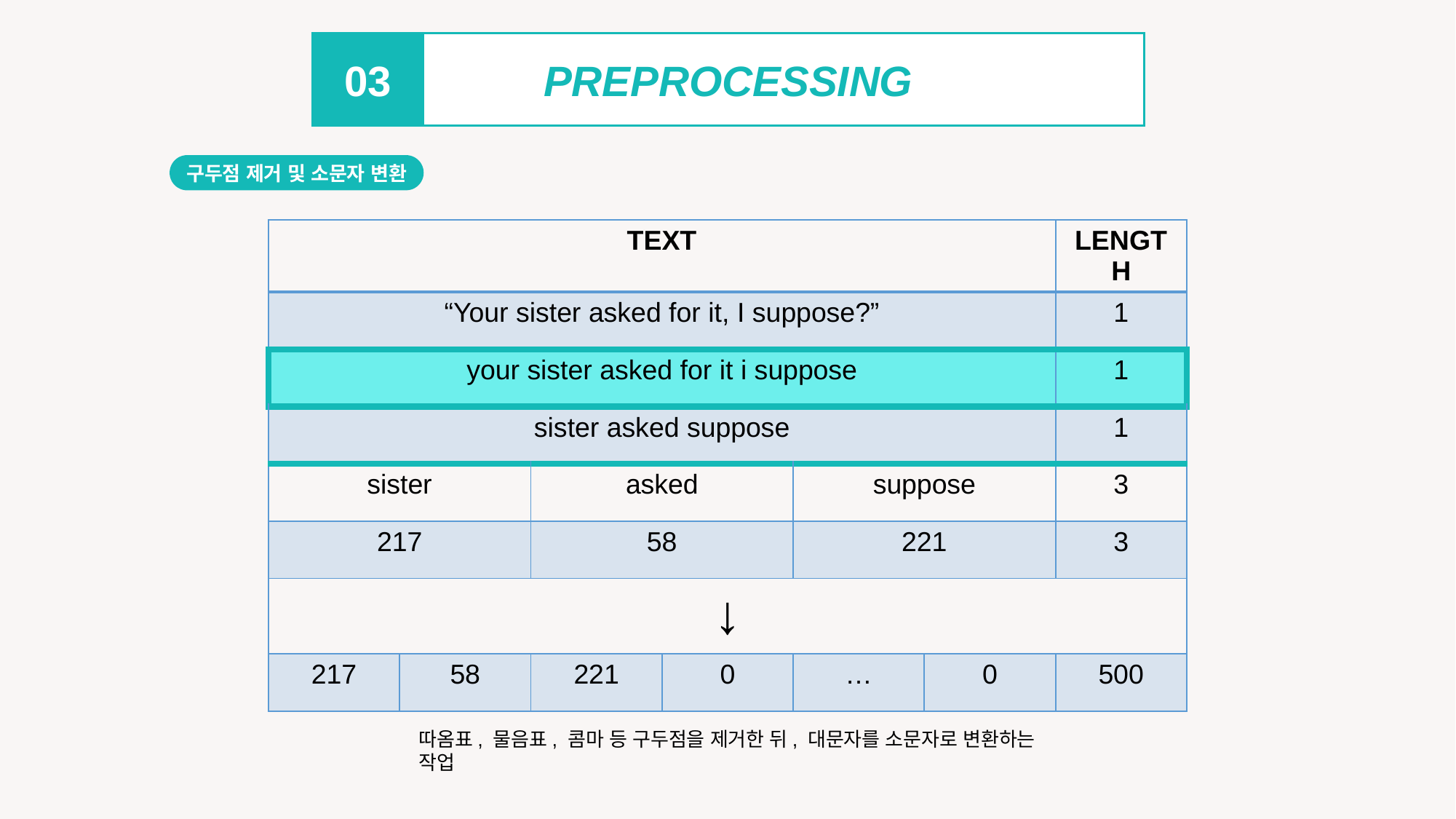

PREPROCESSING
03
구두점 제거 및 소문자 변환
| TEXT |  |  |  |  |  | LENGTH |
| --- | --- | --- | --- | --- | --- | --- |
| “Your sister asked for it, I suppose?” |  |  |  |  |  | 1 |
| your sister asked for it i suppose |  |  |  |  |  | 1 |
| sister asked suppose |  |  |  |  |  | 1 |
| sister |  | asked |  | suppose |  | 3 |
| 217 |  | 58 |  | 221 |  | 3 |
| ↓ |  |  |  |  |  |  |
| 217 | 58 | 221 | 0 | … | 0 | 500 |
따옴표, 물음표, 콤마 등 구두점을 제거한 뒤, 대문자를 소문자로 변환하는 작업